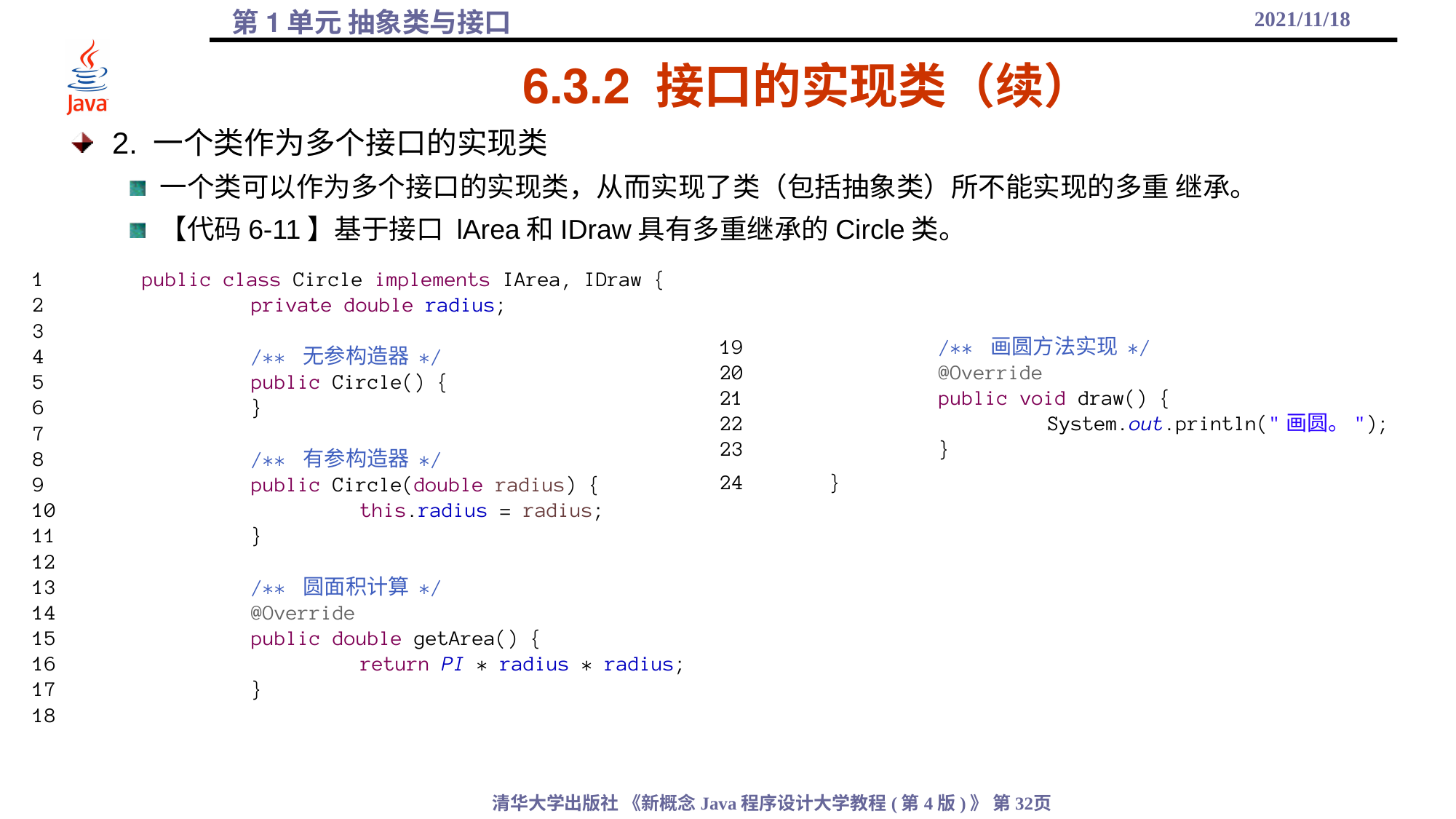

2021/11/18
# 6.3.2 接口的实现类（续）
2. 一个类作为多个接口的实现类
一个类可以作为多个接口的实现类，从而实现了类（包括抽象类）所不能实现的多重 继承。
【代码6-11】基于接口 lArea和IDraw具有多重继承的Circle类。

1	public class Circle implements IArea, IDraw {
2		private double radius;
3
4		/** 无参构造器 */
5		public Circle() {
6		}
7
8		/** 有参构造器 */
9		public Circle(double radius) {
10			this.radius = radius;
11		}
12
13		/** 圆面积计算 */
14		@Override
15		public double getArea() {
16			return PI * radius * radius;
17		}
18

19		/** 画圆方法实现 */
20		@Override
21		public void draw() {
22			System.out.println("画圆。");
23		}
24	}